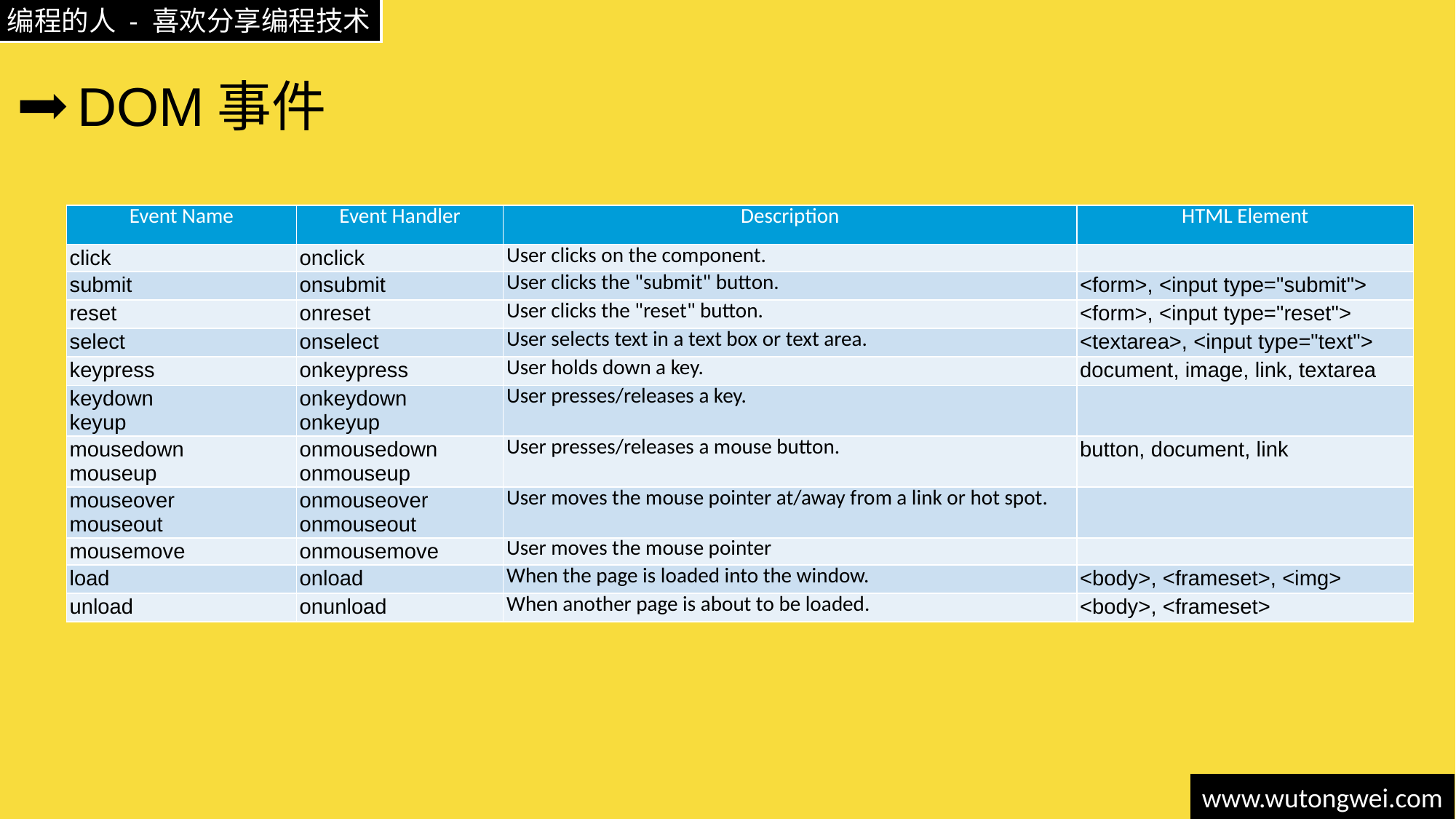

# DOM事件
| Event Name | Event Handler | Description | HTML Element |
| --- | --- | --- | --- |
| click | onclick | User clicks on the component. |  |
| submit | onsubmit | User clicks the "submit" button. | <form>, <input type="submit"> |
| reset | onreset | User clicks the "reset" button. | <form>, <input type="reset"> |
| select | onselect | User selects text in a text box or text area. | <textarea>, <input type="text"> |
| keypress | onkeypress | User holds down a key. | document, image, link, textarea |
| keydown keyup | onkeydown onkeyup | User presses/releases a key. |  |
| mousedown mouseup | onmousedown onmouseup | User presses/releases a mouse button. | button, document, link |
| mouseover mouseout | onmouseover onmouseout | User moves the mouse pointer at/away from a link or hot spot. |  |
| mousemove | onmousemove | User moves the mouse pointer |  |
| load | onload | When the page is loaded into the window. | <body>, <frameset>, <img> |
| unload | onunload | When another page is about to be loaded. | <body>, <frameset> |